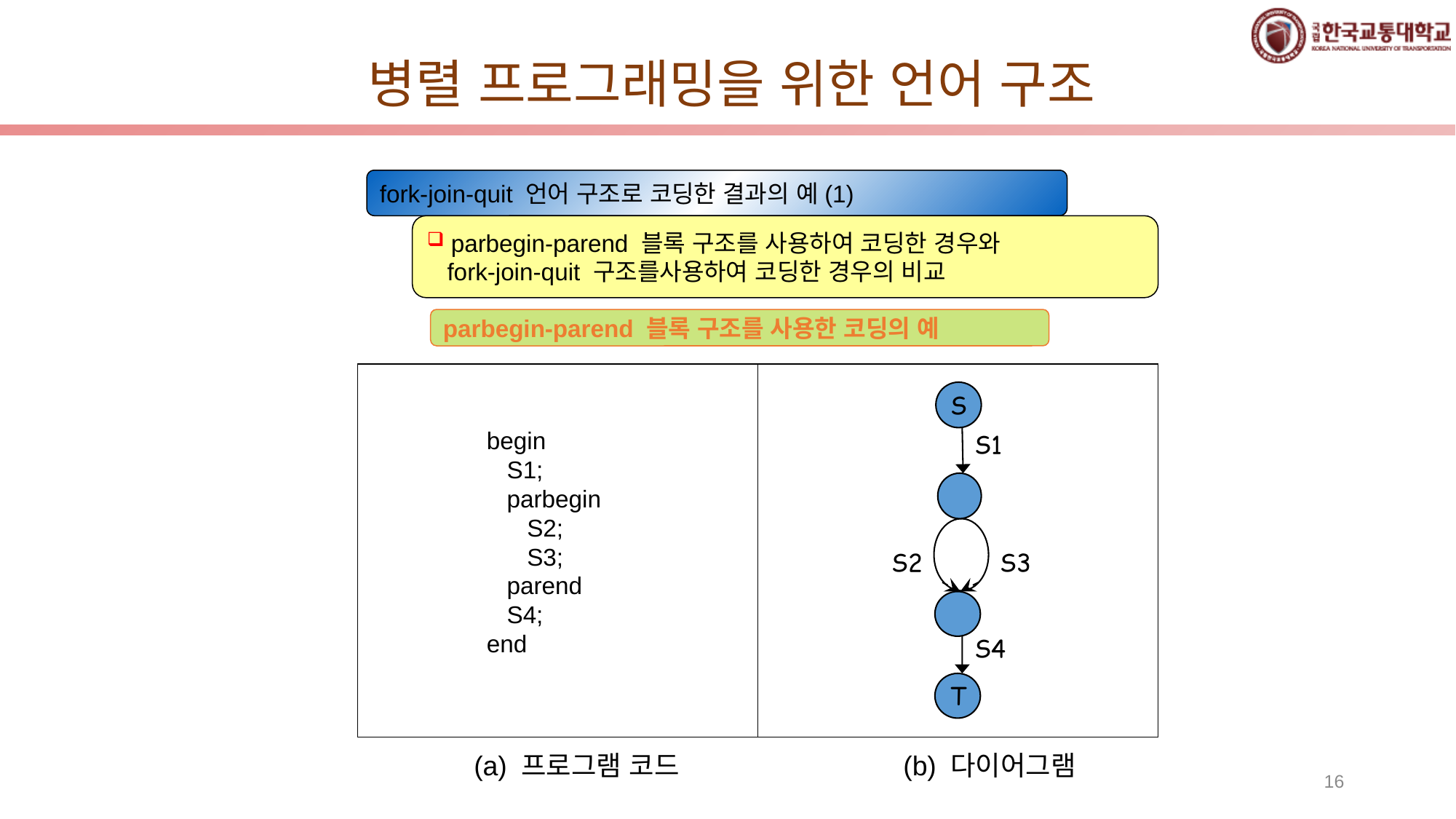

병렬 프로그래밍을 위한 언어 구조
fork-join-quit 언어 구조로 코딩한 결과의 예(1)
 parbegin-parend 블록 구조를 사용하여 코딩한 경우와
   fork-join-quit 구조를사용하여 코딩한 경우의 비교
parbegin-parend 블록 구조를 사용한 코딩의 예

begin
   S1;
   parbegin
      S2;
      S3;
   parend
   S4;
end
S
S1

S2
S3

S4

T
(a) 프로그램 코드
(b) 다이어그램
16